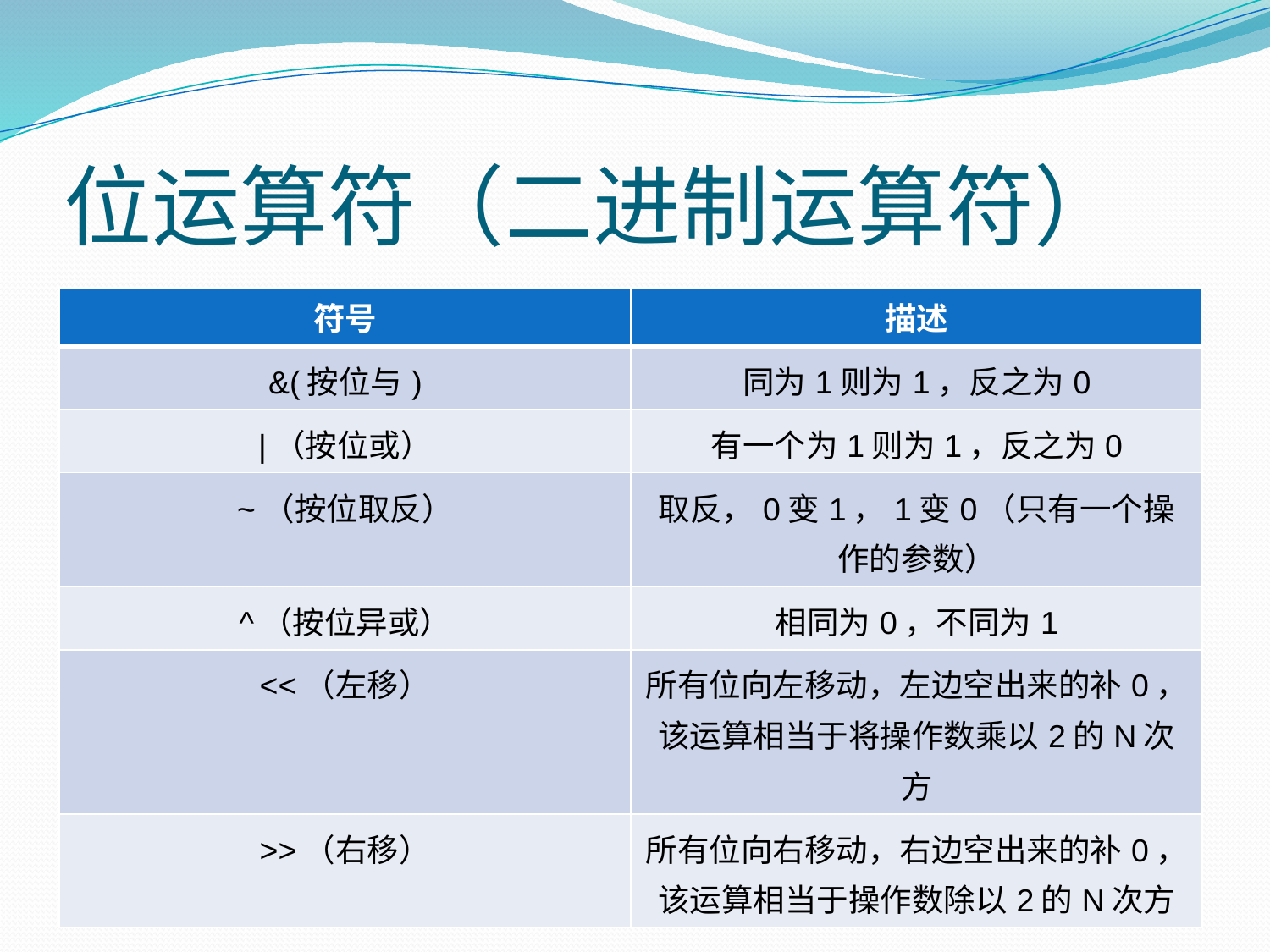

# 位运算符（二进制运算符）
| 符号 | 描述 |
| --- | --- |
| &(按位与) | 同为1则为1，反之为0 |
| |（按位或） | 有一个为1则为1，反之为0 |
| ~（按位取反） | 取反，0变1，1变0（只有一个操作的参数） |
| ^（按位异或） | 相同为0，不同为1 |
| <<（左移） | 所有位向左移动，左边空出来的补0，该运算相当于将操作数乘以2的N次方 |
| >>（右移） | 所有位向右移动，右边空出来的补0，该运算相当于操作数除以2的N次方 |